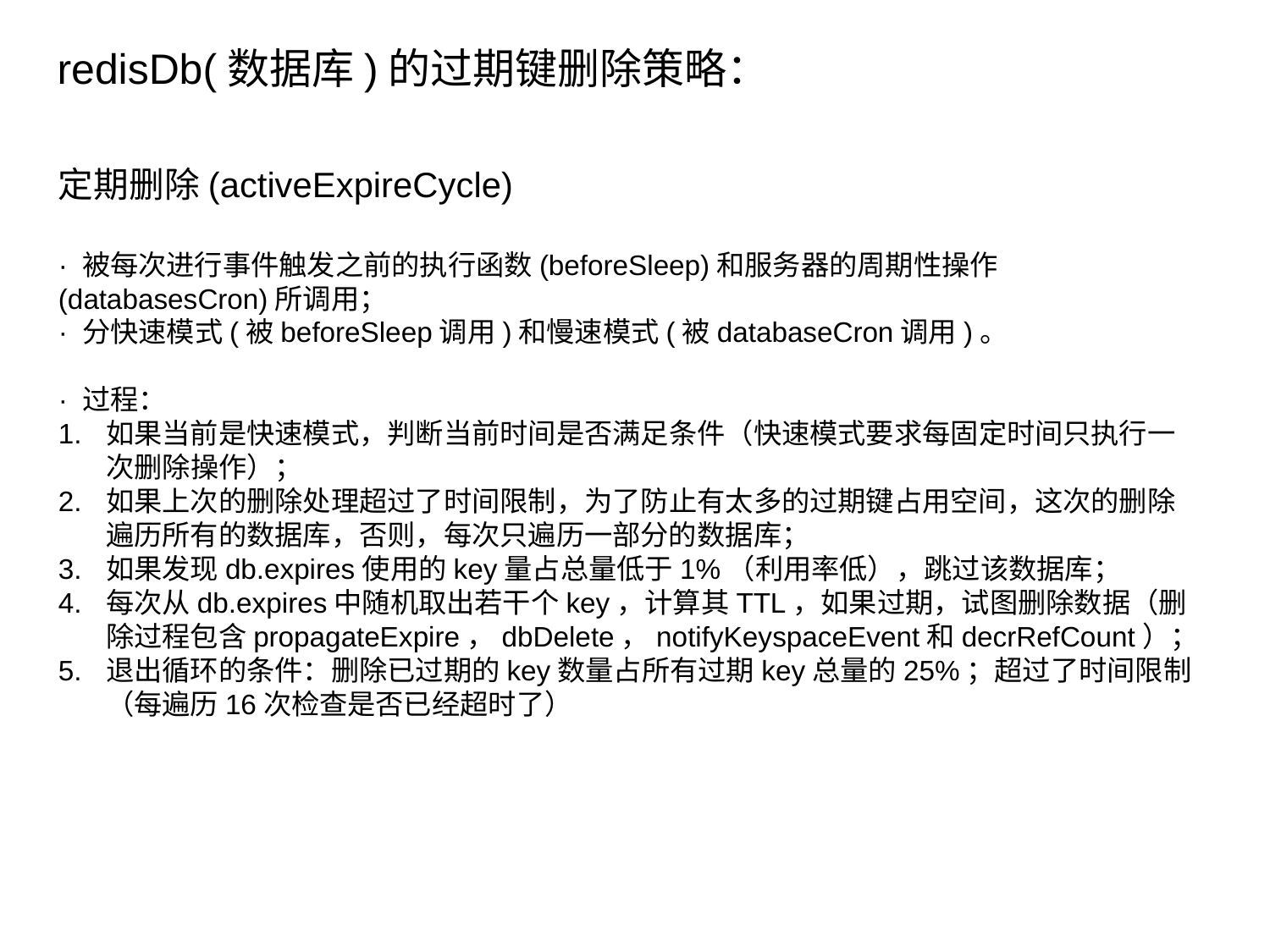

redisDb(数据库)的过期键删除策略：
定期删除(activeExpireCycle)

· 被每次进行事件触发之前的执行函数(beforeSleep)和服务器的周期性操作(databasesCron)所调用；
· 分快速模式(被beforeSleep调用)和慢速模式(被databaseCron调用)。

· 过程：
如果当前是快速模式，判断当前时间是否满足条件（快速模式要求每固定时间只执行一次删除操作）；
如果上次的删除处理超过了时间限制，为了防止有太多的过期键占用空间，这次的删除遍历所有的数据库，否则，每次只遍历一部分的数据库；
如果发现db.expires使用的key量占总量低于1%（利用率低），跳过该数据库；
每次从db.expires中随机取出若干个key，计算其TTL，如果过期，试图删除数据（删除过程包含propagateExpire，dbDelete，notifyKeyspaceEvent和decrRefCount）；
退出循环的条件：删除已过期的key数量占所有过期key总量的25%；超过了时间限制（每遍历16次检查是否已经超时了）